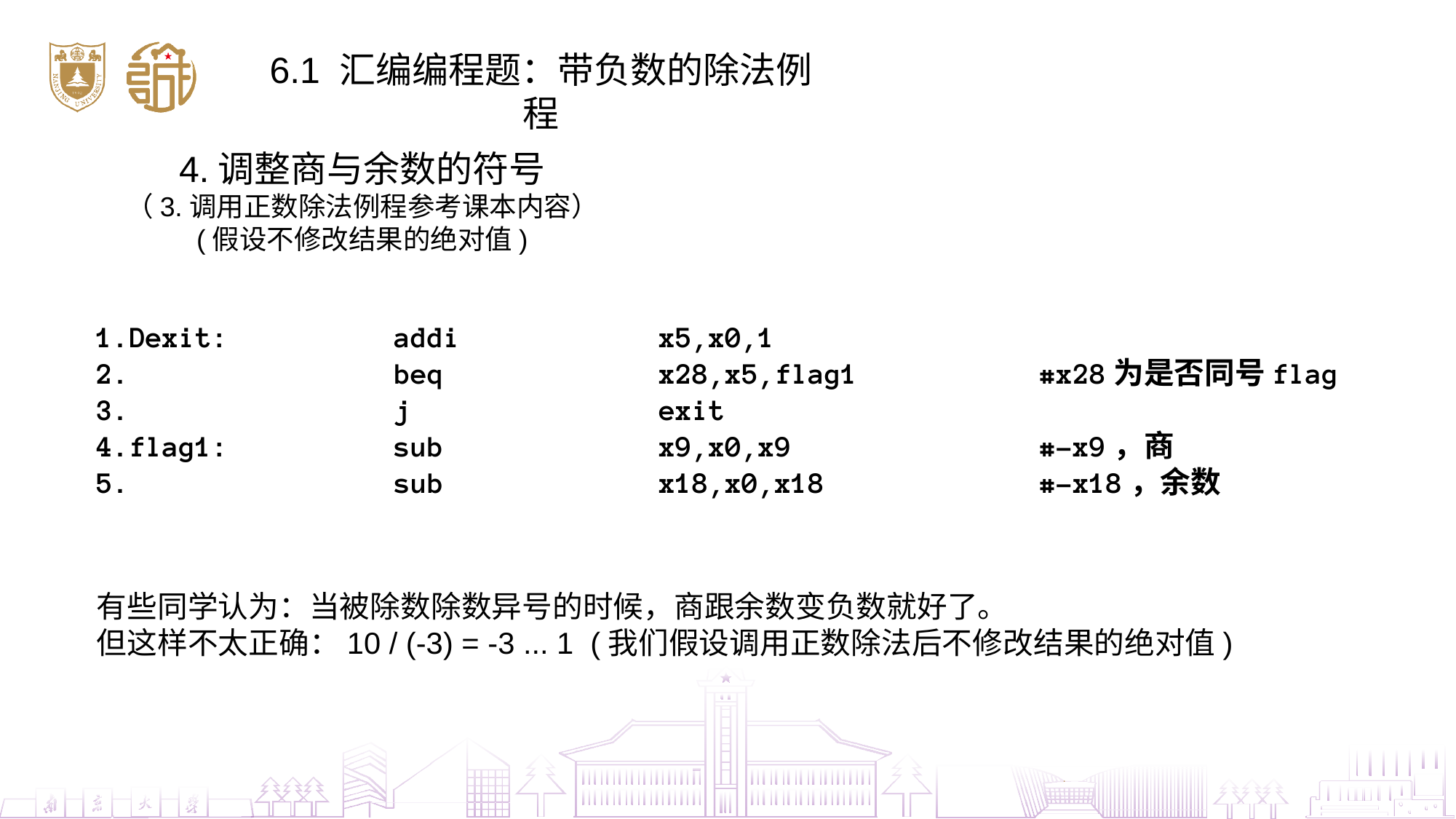

6.1 汇编编程题：带负数的除法例程
4.调整商与余数的符号
（3.调用正数除法例程参考课本内容）
(假设不修改结果的绝对值)
Dexit:          addi            x5,x0,1
                beq             x28,x5,flag1           #x28为是否同号flag
                j               exit
flag1:          sub             x9,x0,x9               #-x9，商
                sub             x18,x0,x18             #-x18，余数
有些同学认为：当被除数除数异号的时候，商跟余数变负数就好了。
但这样不太正确：10 / (-3) = -3 ... 1  (我们假设调用正数除法后不修改结果的绝对值)